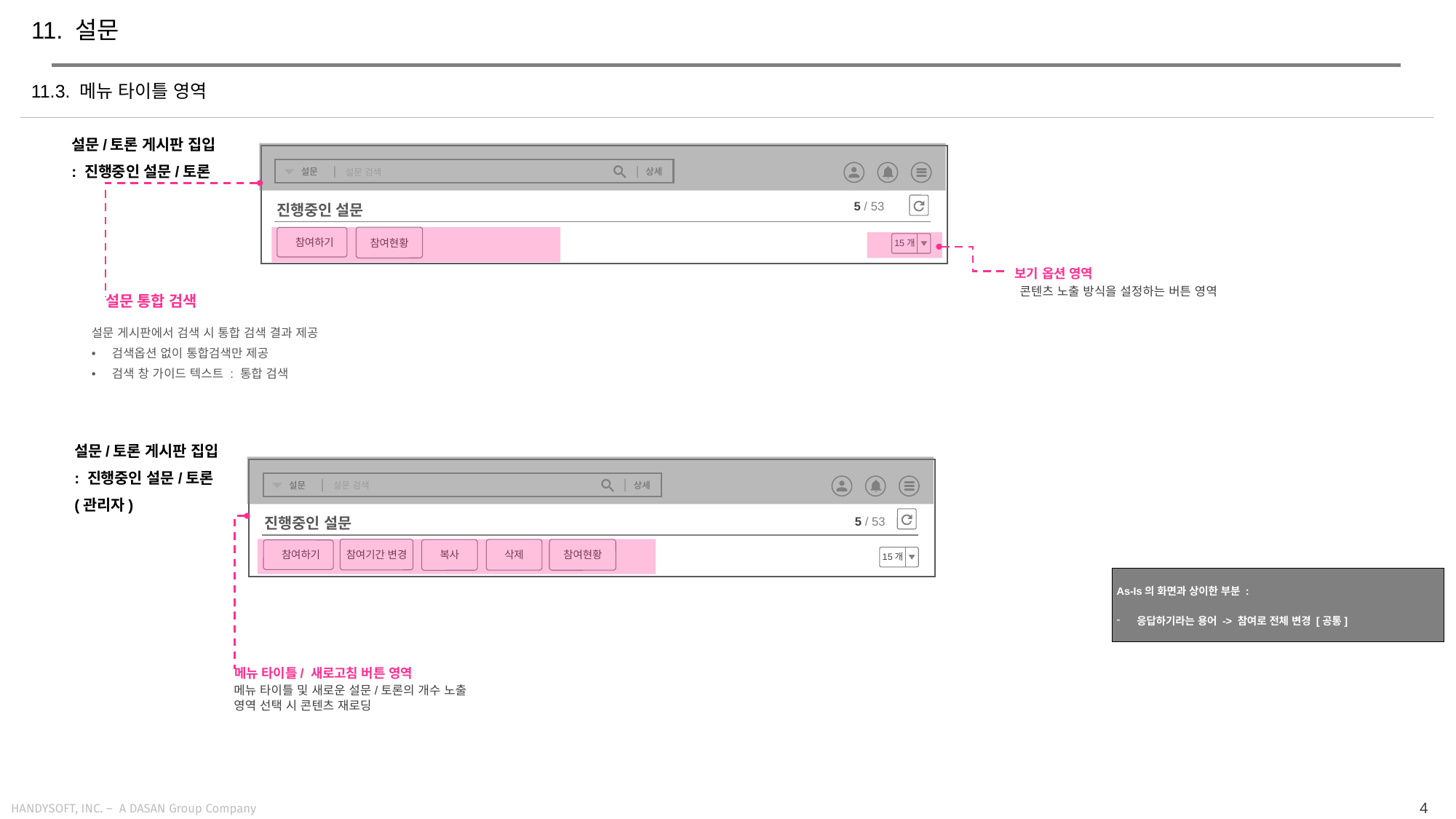

# 11. 설문
11.3. 메뉴 타이틀 영역
설문/토론 게시판 집입
: 진행중인 설문/토론

설문
상세
설문 검색

5 / 53
진행중인 설문

참여현황

참여하기

 15개

보기 옵션 영역
설문 통합 검색
콘텐츠 노출 방식을 설정하는 버튼 영역
설문 게시판에서 검색 시 통합 검색 결과 제공
검색옵션 없이 통합검색만 제공
검색 창 가이드 텍스트 : 통합 검색
설문/토론 게시판 집입
: 진행중인 설문/토론
(관리자)

설문
상세
설문 검색

5 / 53
진행중인 설문

참여기간 변경
삭제
복사

참여현황

참여하기

 15개

As-Is의 화면과 상이한 부분 :
응답하기라는 용어 -> 참여로 전체 변경 [공통]
메뉴 타이틀/ 새로고침 버튼 영역
메뉴 타이틀 및 새로운 설문/토론의 개수 노출 영역 선택 시 콘텐츠 재로딩